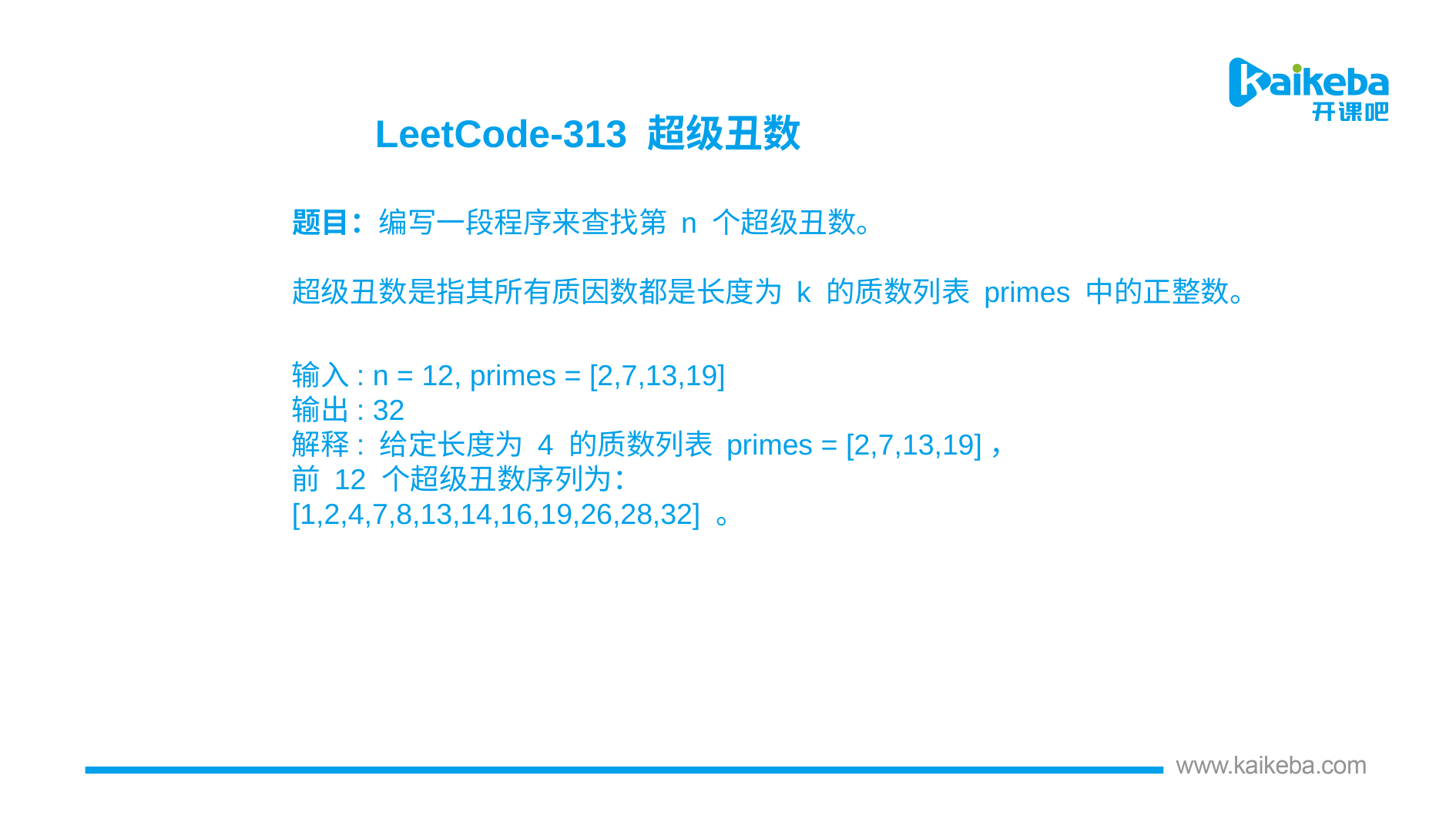

LeetCode-313 超级丑数
题目：编写一段程序来查找第 n 个超级丑数。

超级丑数是指其所有质因数都是长度为 k 的质数列表 primes 中的正整数。
输入: n = 12, primes = [2,7,13,19]
输出: 32
解释: 给定长度为 4 的质数列表 primes = [2,7,13,19]，前 12 个超级丑数序列为：[1,2,4,7,8,13,14,16,19,26,28,32] 。